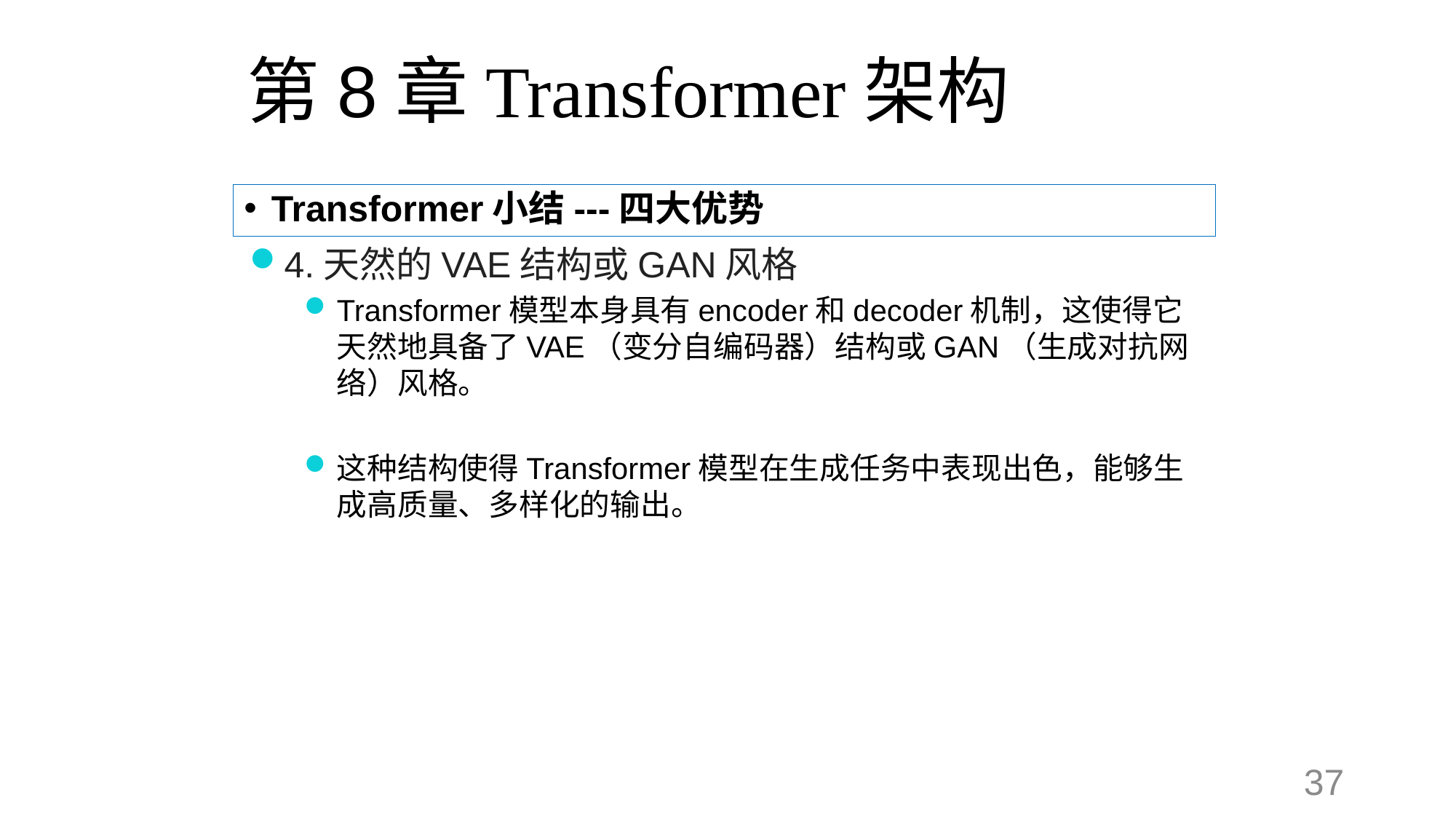

# 第8章Transformer架构
Transformer小结---四大优势

4.天然的VAE结构或GAN风格
Transformer模型本身具有encoder和decoder机制，这使得它天然地具备了VAE（变分自编码器）结构或GAN（生成对抗网络）风格。

这种结构使得Transformer模型在生成任务中表现出色，能够生成高质量、多样化的输出。

37